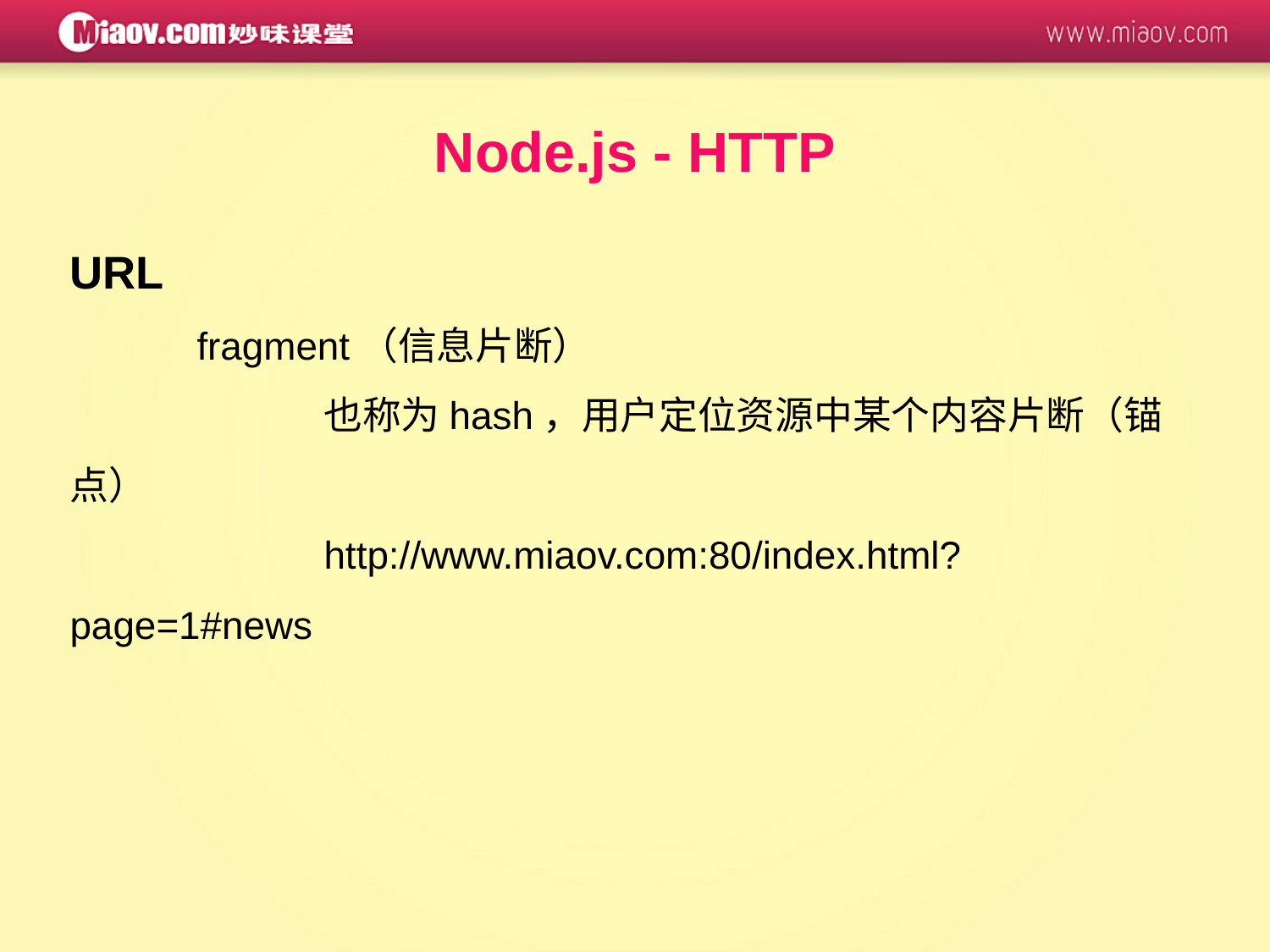

Node.js - HTTP
URL
	fragment（信息片断）
		也称为hash，用户定位资源中某个内容片断（锚点）
		http://www.miaov.com:80/index.html?page=1#news